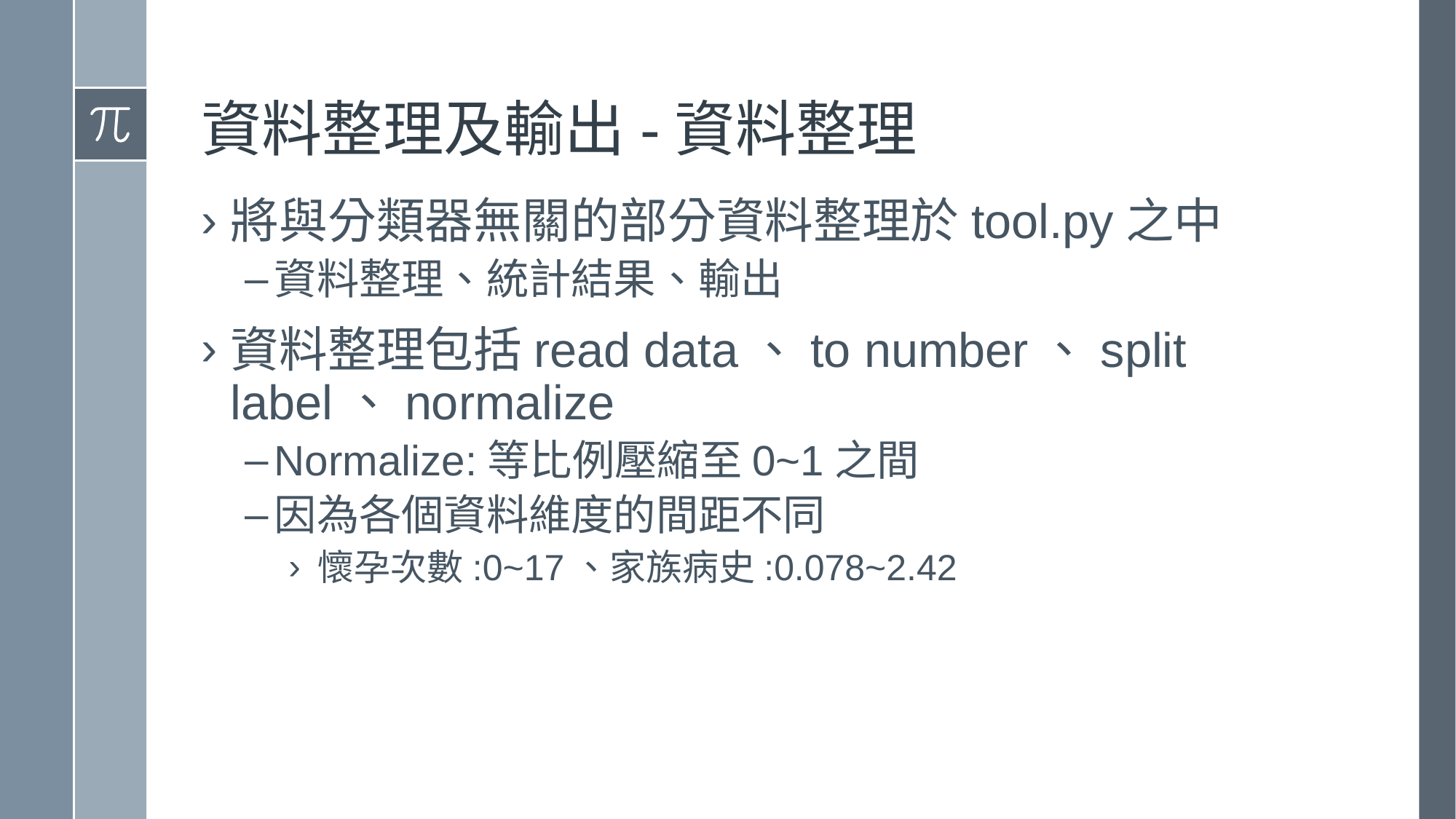

# 資料整理及輸出-資料整理
將與分類器無關的部分資料整理於tool.py之中
資料整理、統計結果、輸出
資料整理包括read data、to number、split label、normalize
Normalize:等比例壓縮至0~1之間
因為各個資料維度的間距不同
懷孕次數:0~17、家族病史:0.078~2.42